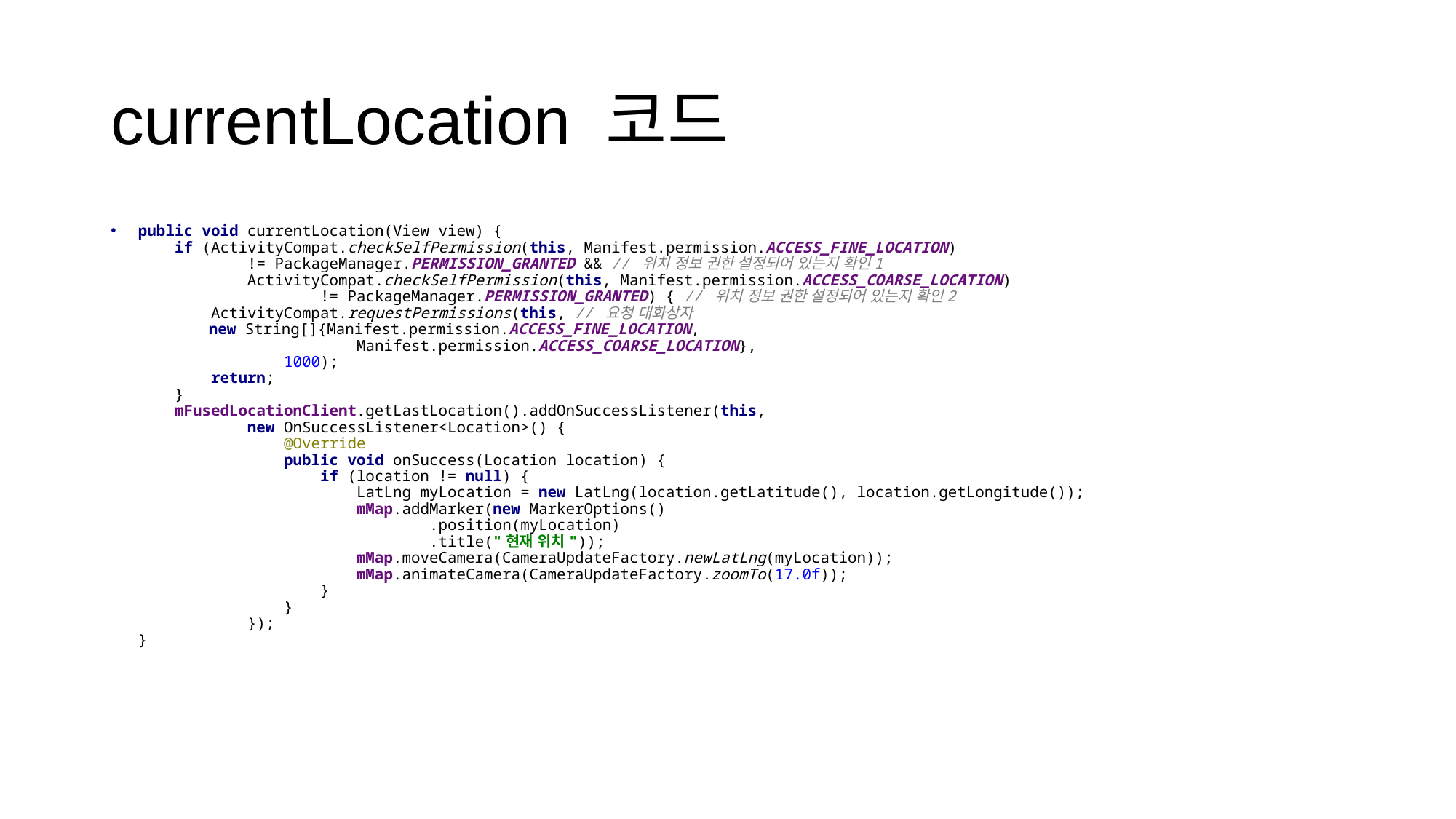

# currentLocation 코드
public void currentLocation(View view) {
    if (ActivityCompat.checkSelfPermission(this, Manifest.permission.ACCESS_FINE_LOCATION)
            != PackageManager.PERMISSION_GRANTED && // 위치 정보 권한 설정되어 있는지 확인1
            ActivityCompat.checkSelfPermission(this, Manifest.permission.ACCESS_COARSE_LOCATION)
                    != PackageManager.PERMISSION_GRANTED) { // 위치 정보 권한 설정되어 있는지 확인2
        ActivityCompat.requestPermissions(this, // 요청 대화상자
                new String[]{Manifest.permission.ACCESS_FINE_LOCATION,
                        Manifest.permission.ACCESS_COARSE_LOCATION},
                1000);
        return;
    }
    mFusedLocationClient.getLastLocation().addOnSuccessListener(this,
            new OnSuccessListener<Location>() {
                @Override
                public void onSuccess(Location location) {
                    if (location != null) {
                        LatLng myLocation = new LatLng(location.getLatitude(), location.getLongitude());
                        mMap.addMarker(new MarkerOptions()
                                .position(myLocation)
                                .title("현재 위치"));
                        mMap.moveCamera(CameraUpdateFactory.newLatLng(myLocation));
                        mMap.animateCamera(CameraUpdateFactory.zoomTo(17.0f));
                    }
                }
            });
}